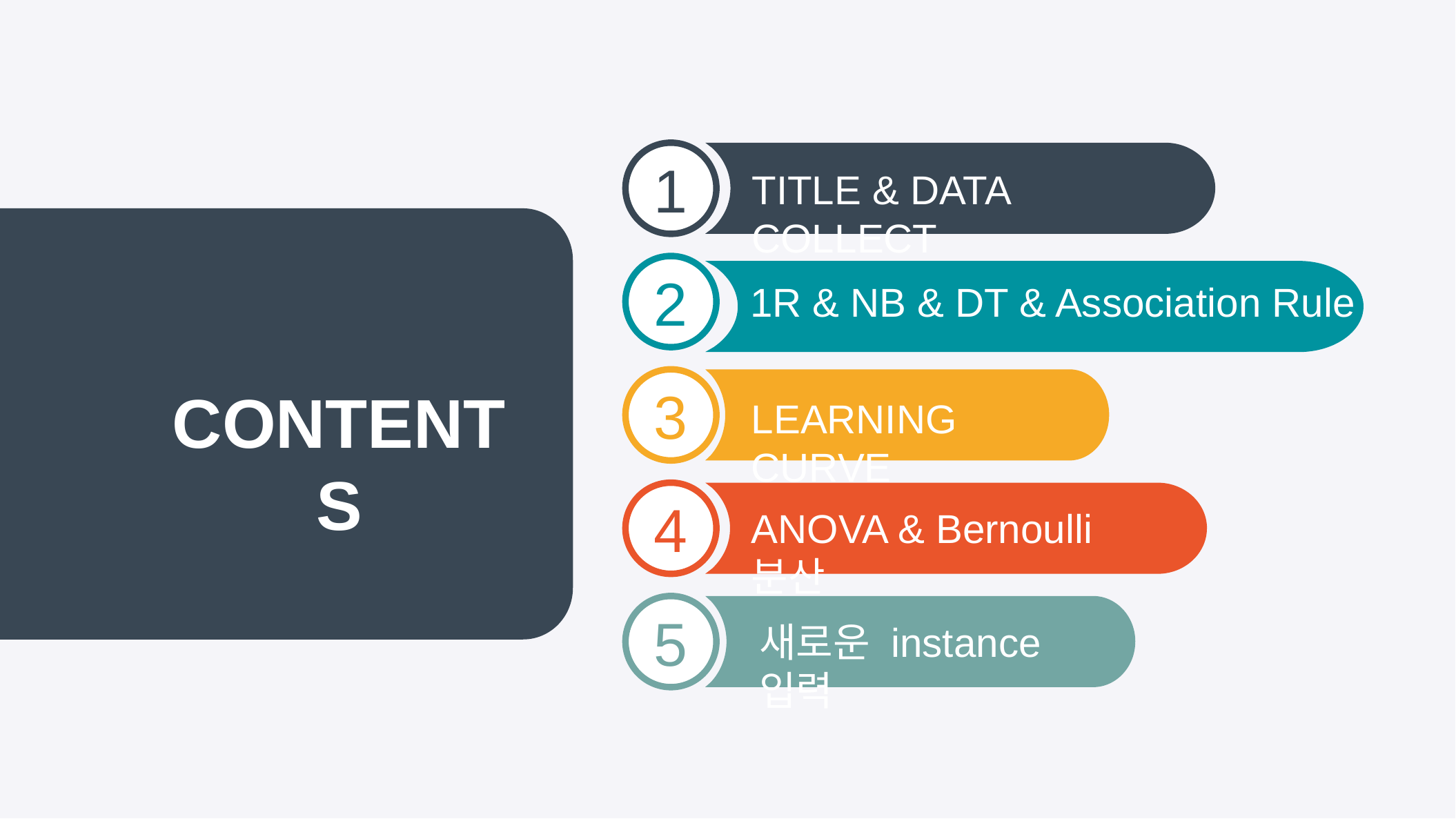

1
TITLE & DATA COLLECT

2

1R & NB & DT & Association Rule
3

CONTENTS
LEARNING CURVE
4

ANOVA & Bernoulli 분산
5

새로운 instance 입력